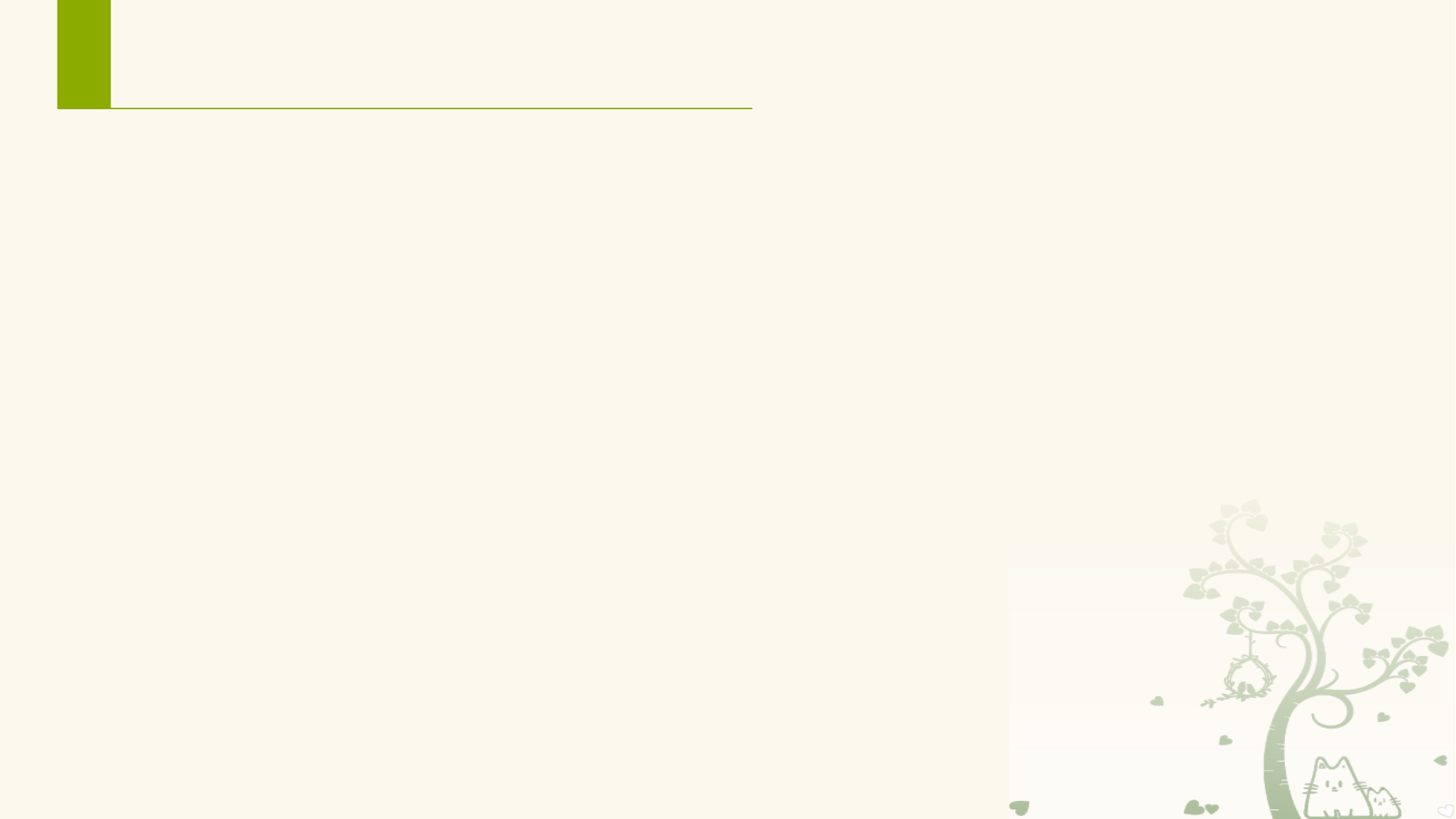

# 1.3 Android 项目的创建及运行
1. 创建Android项目
2. 运行项目
3. Android应用程序分析
了解活动 Activity
4. Android项目结构